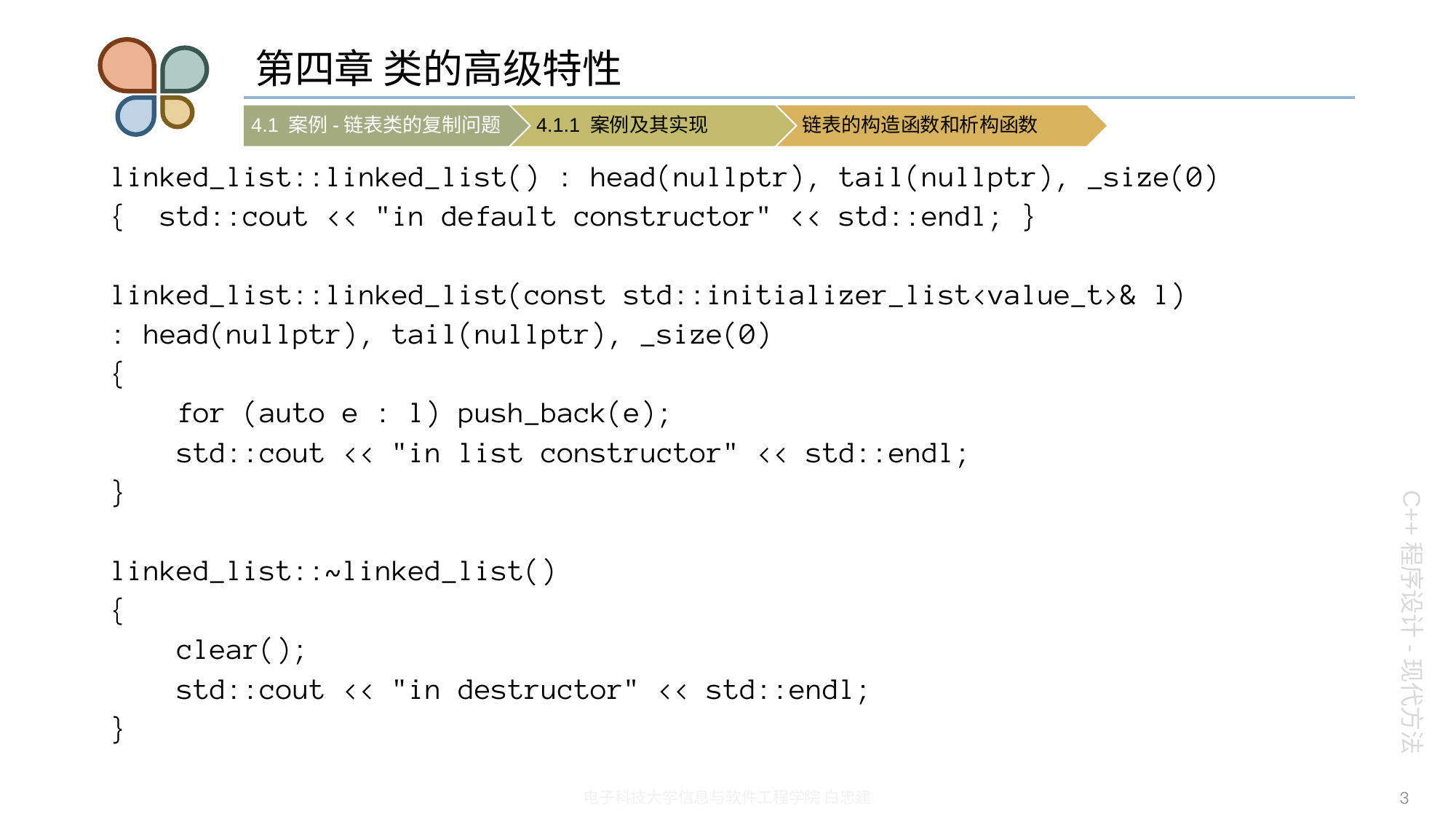

# 第四章 类的高级特性
4.1 案例-链表类的复制问题
4.1.1 案例及其实现
链表的构造函数和析构函数
linked_list::linked_list() : head(nullptr), tail(nullptr), _size(0)
{  std::cout << "in default constructor" << std::endl; }

linked_list::linked_list(const std::initializer_list<value_t>& l)
: head(nullptr), tail(nullptr), _size(0)
{
    for (auto e : l) push_back(e);
    std::cout << "in list constructor" << std::endl;
}

linked_list::~linked_list()
{
    clear();
    std::cout << "in destructor" << std::endl;
}
3